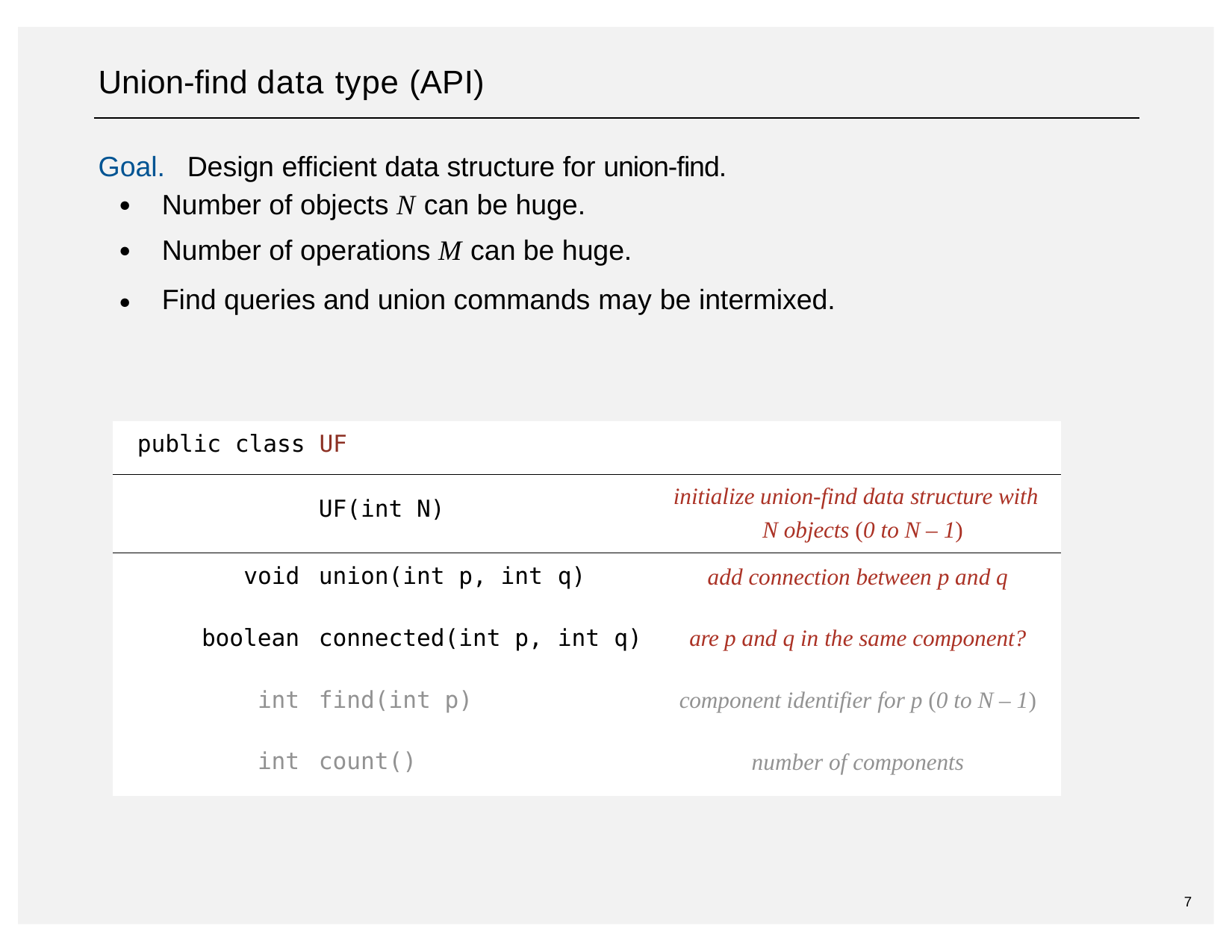

# Union-find data type (API)
Goal.	Design efficient data structure for union-find.
・Number of objects N can be huge.
・Number of operations M can be huge.
・Find queries and union commands may be intermixed.
| public class UF |  |  |  |  |
| --- | --- | --- | --- | --- |
|  | UF(int N) |  |  | initialize union-find data structure with N objects (0 to N – 1) |
| void | union(int p, int | q) |  | add connection between p and q |
| boolean | connected(int p, | int | q) | are p and q in the same component? |
| int | find(int p) |  |  | component identifier for p (0 to N – 1) |
| int | count() |  |  | number of components |
7